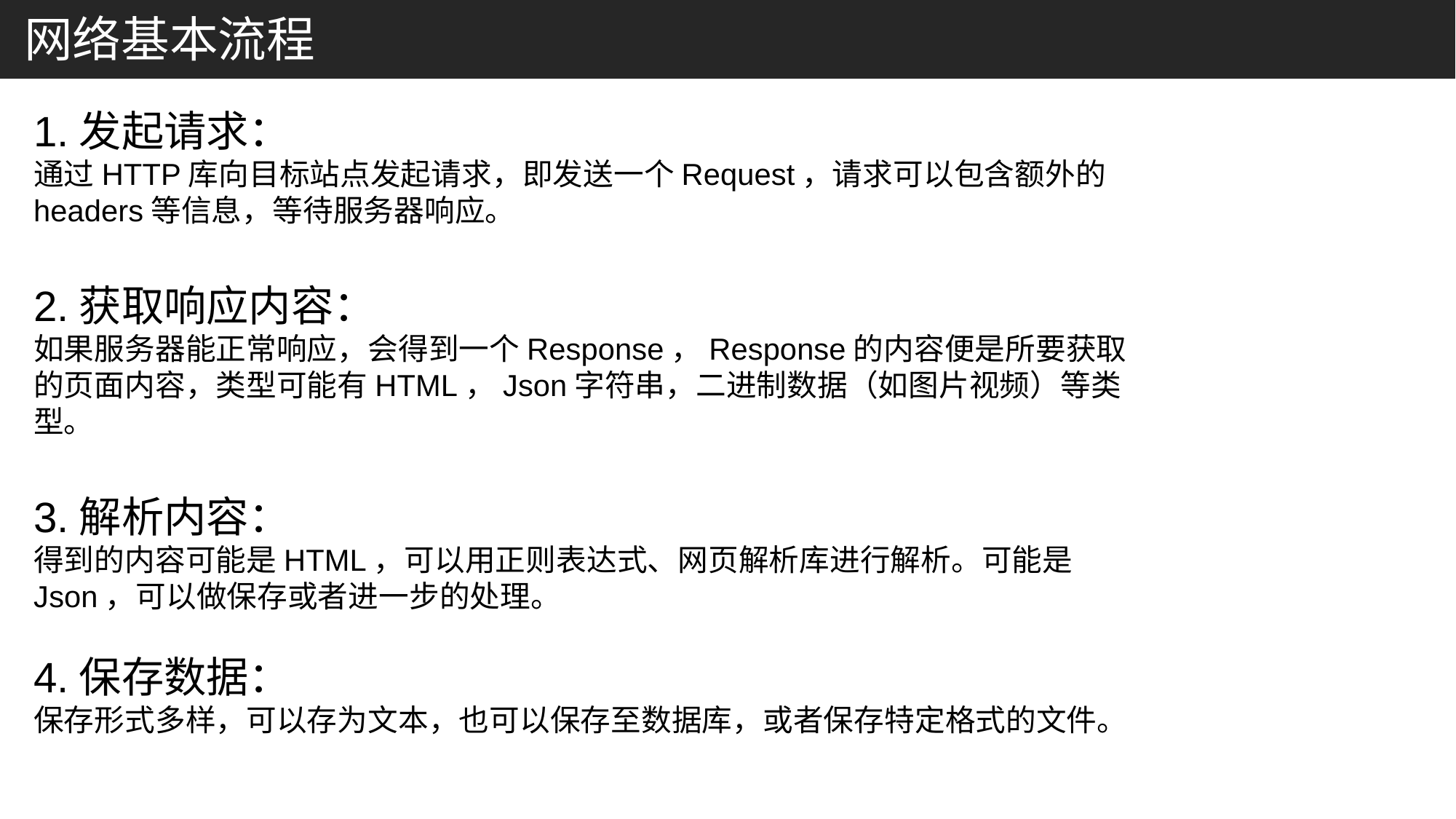

网络基本流程
1.发起请求：
通过HTTP库向目标站点发起请求，即发送一个Request，请求可以包含额外的headers等信息，等待服务器响应。

2.获取响应内容：
如果服务器能正常响应，会得到一个Response，Response的内容便是所要获取的页面内容，类型可能有HTML，Json字符串，二进制数据（如图片视频）等类型。

3.解析内容：
得到的内容可能是HTML，可以用正则表达式、网页解析库进行解析。可能是Json，可以做保存或者进一步的处理。

4.保存数据：
保存形式多样，可以存为文本，也可以保存至数据库，或者保存特定格式的文件。